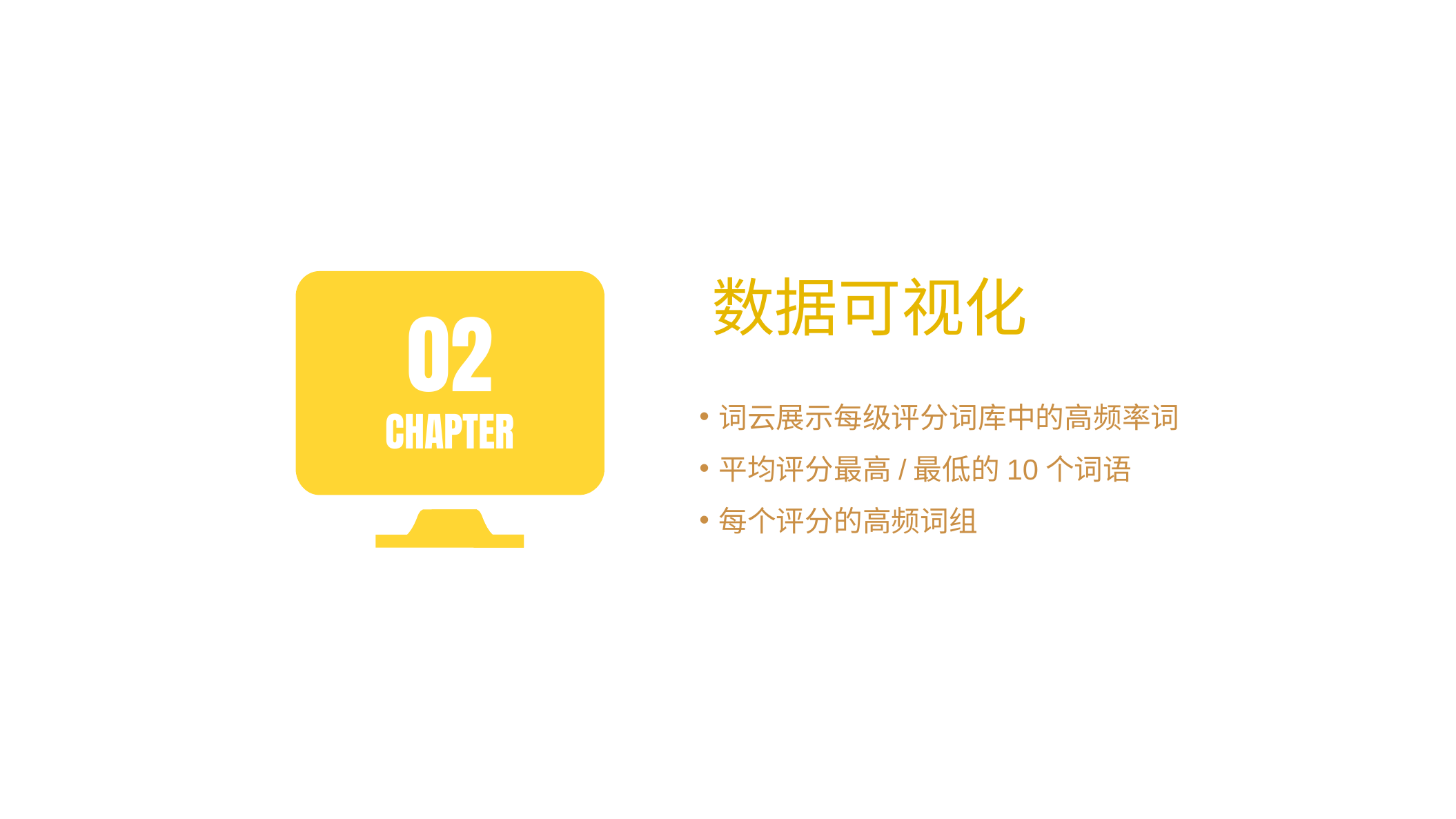

数据可视化

02
CHAPTER
词云展示每级评分词库中的高频率词
平均评分最高/最低的10个词语
每个评分的高频词组